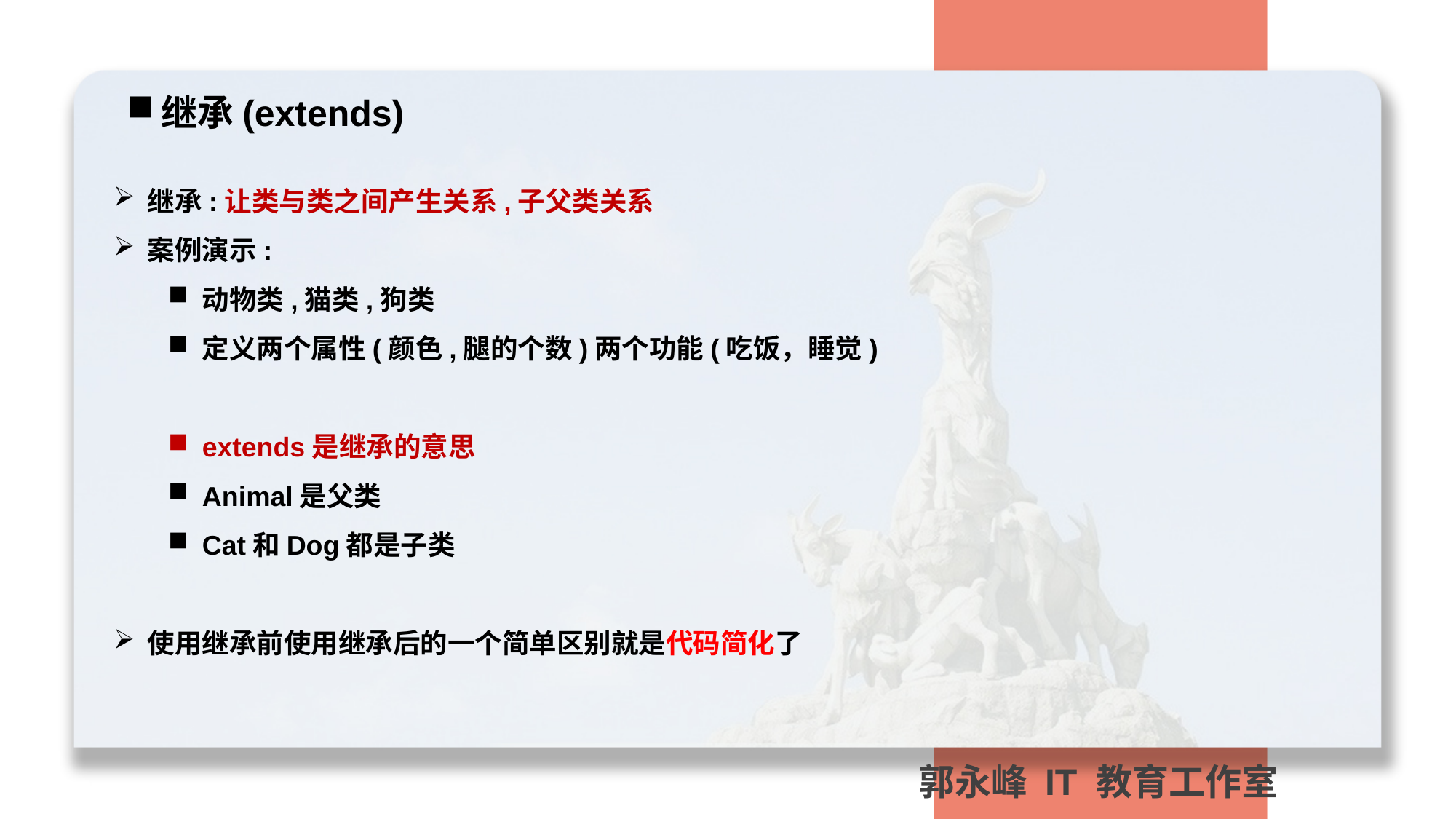

继承(extends)
继承:让类与类之间产生关系,子父类关系
案例演示:
动物类,猫类,狗类
定义两个属性(颜色,腿的个数)两个功能(吃饭，睡觉)

extends是继承的意思
Animal是父类
Cat和Dog都是子类

使用继承前使用继承后的一个简单区别就是代码简化了